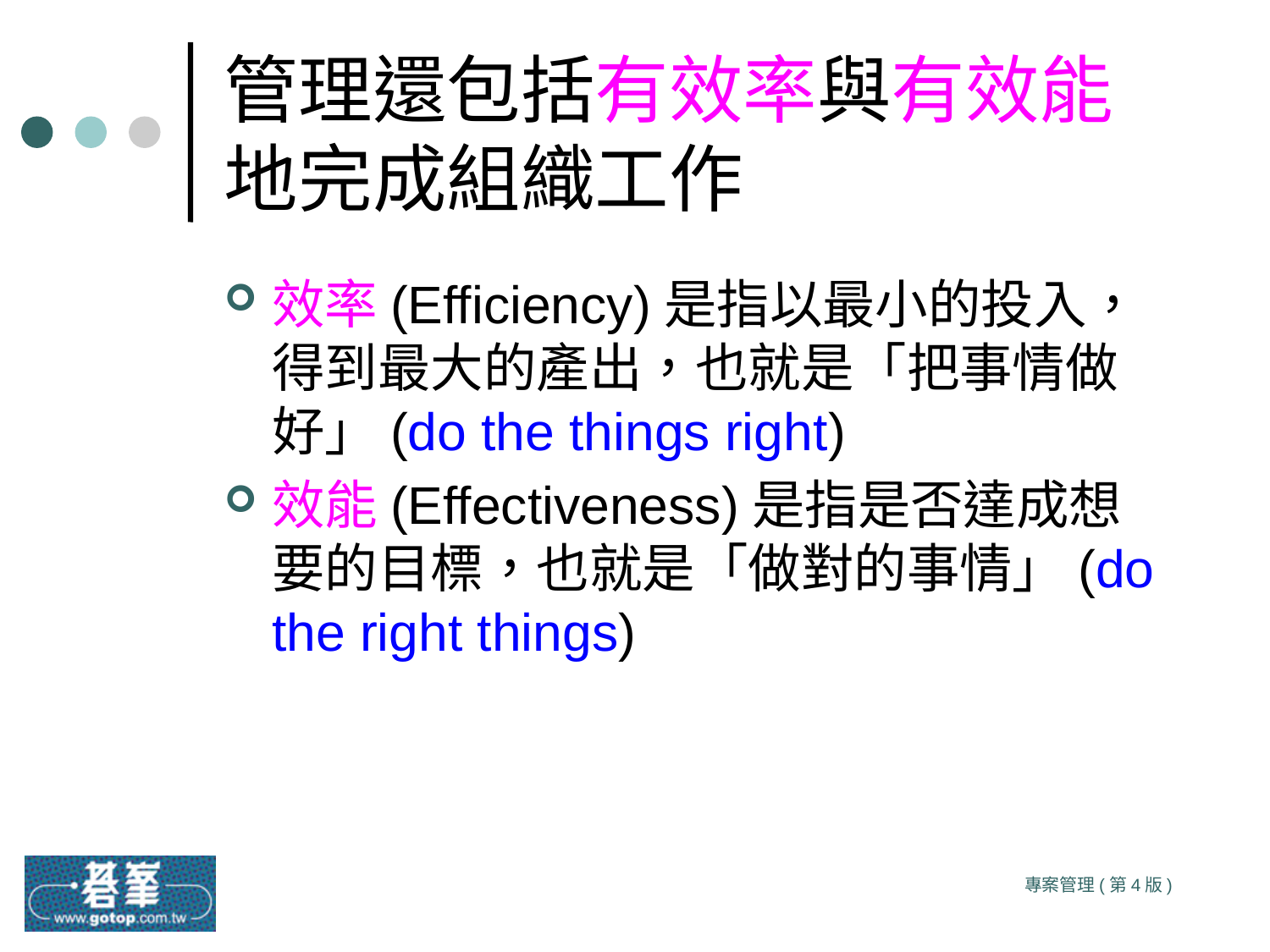

# 管理還包括有效率與有效能地完成組織工作
效率(Efficiency)是指以最小的投入，得到最大的產出，也就是「把事情做好」(do the things right)
效能(Effectiveness)是指是否達成想要的目標，也就是「做對的事情」(do the right things)
專案管理(第4版)